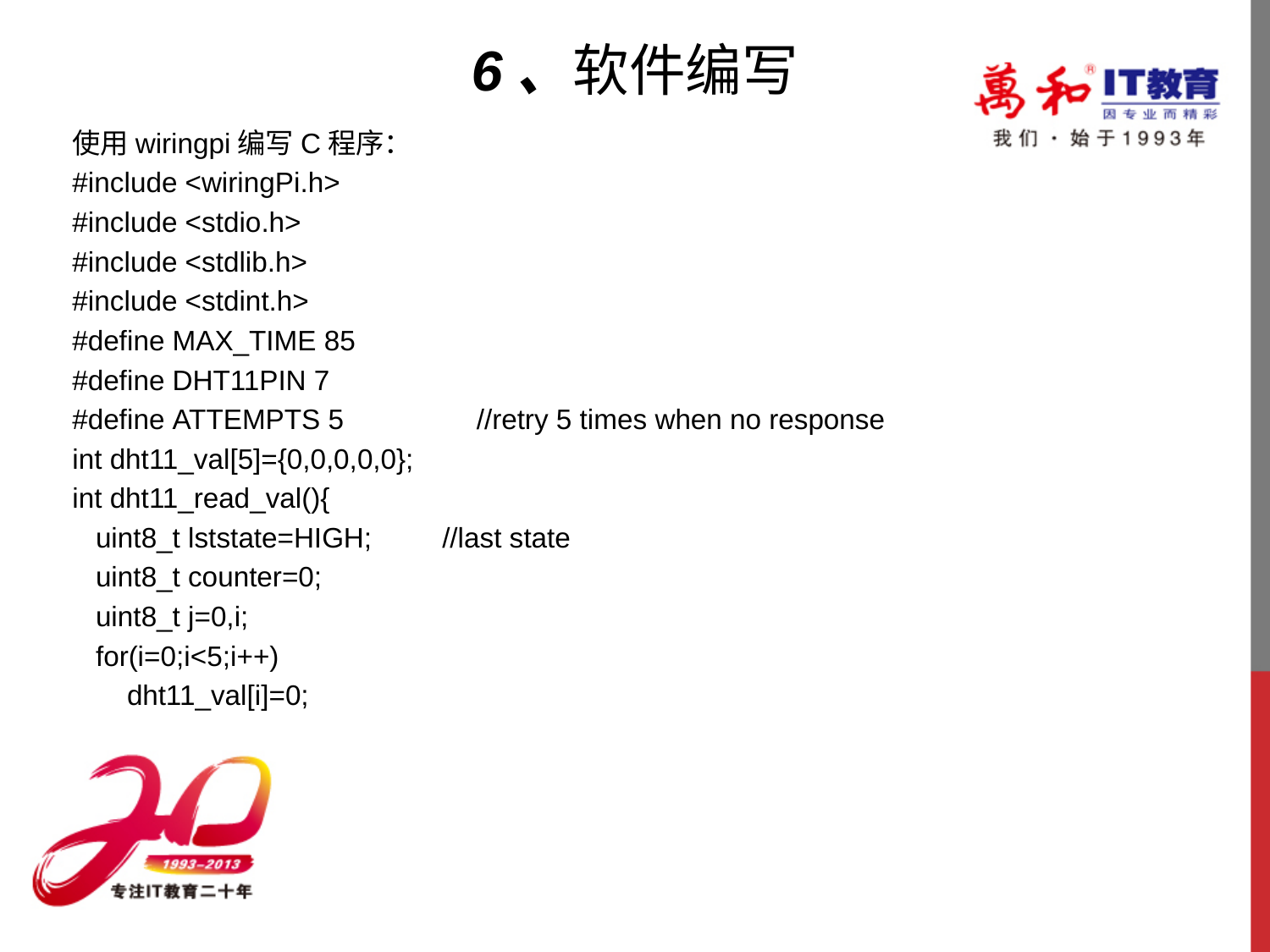

# 6、软件编写
使用wiringpi编写C程序：
#include <wiringPi.h>
#include <stdio.h>
#include <stdlib.h>
#include <stdint.h>
#define MAX_TIME 85
#define DHT11PIN 7
#define ATTEMPTS 5                 //retry 5 times when no response
int dht11_val[5]={0,0,0,0,0};
int dht11_read_val(){
   uint8_t lststate=HIGH;         //last state
   uint8_t counter=0;
   uint8_t j=0,i;
   for(i=0;i<5;i++)
       dht11_val[i]=0;